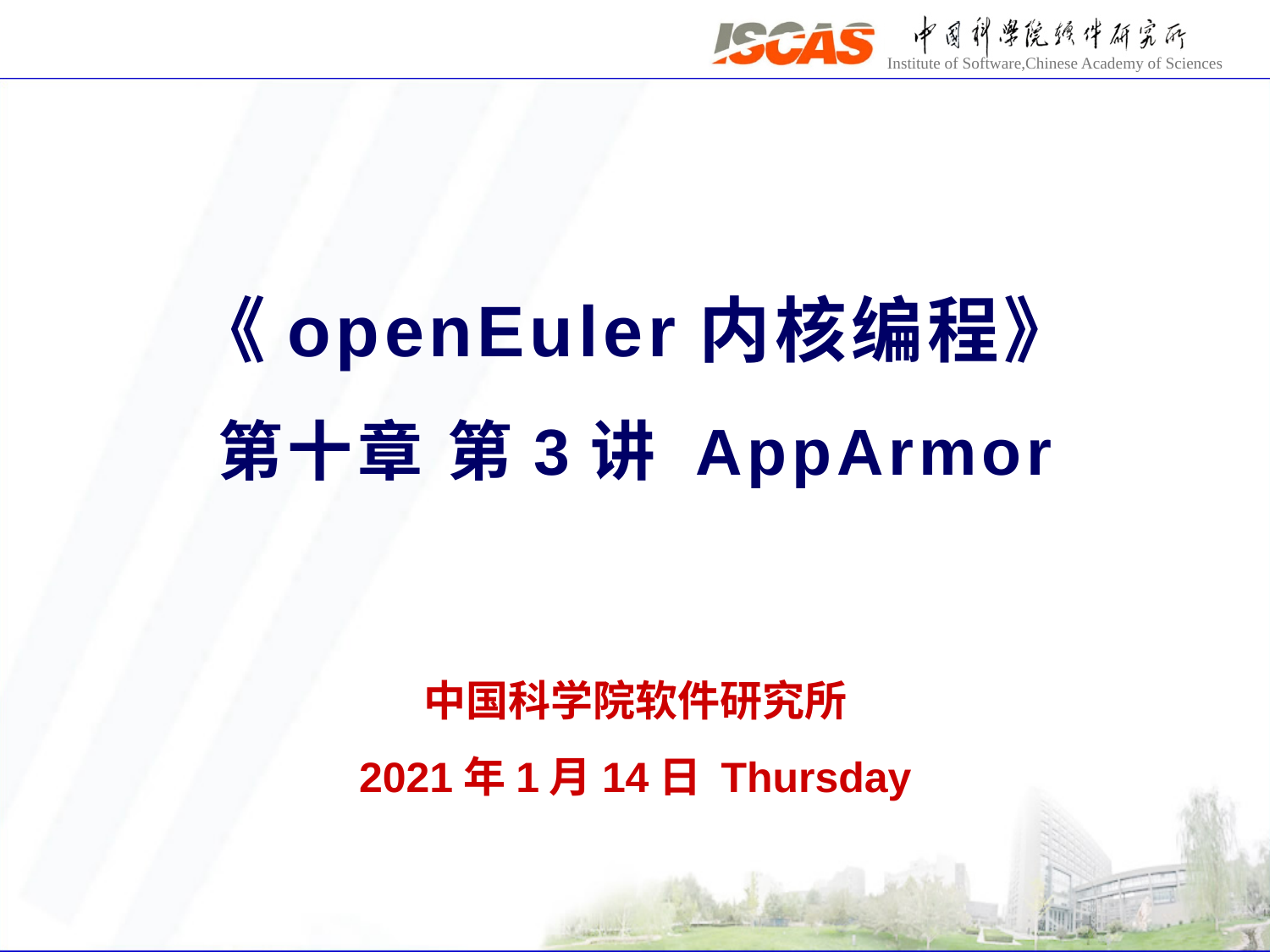

《openEuler内核编程》
第十章 第3讲 AppArmor
中国科学院软件研究所
2021年1月14日 Thursday